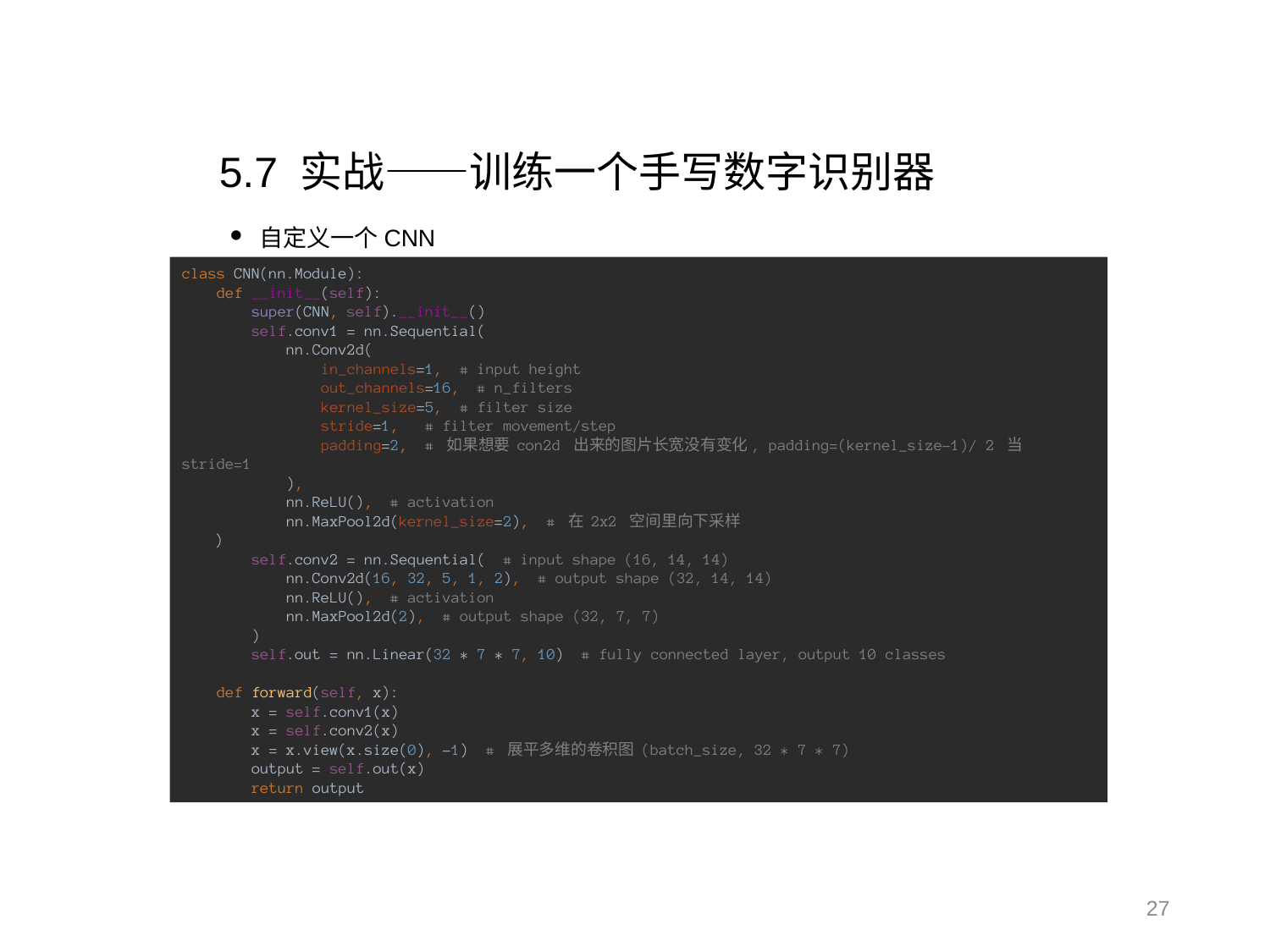

# 5.7 实战——训练一个手写数字识别器
自定义一个CNN
class CNN(nn.Module):
    def __init__(self):
        super(CNN, self).__init__()
        self.conv1 = nn.Sequential(
            nn.Conv2d(
                in_channels=1,  # input height
                out_channels=16,  # n_filters
                kernel_size=5,  # filter size
                stride=1,   # filter movement/step
                padding=2,  # 如果想要 con2d 出来的图片长宽没有变化, padding=(kernel_size-1)/ 2 当 stride=1
            ),
            nn.ReLU(),  # activation
            nn.MaxPool2d(kernel_size=2),  # 在 2x2 空间里向下采样
        )
        self.conv2 = nn.Sequential(  # input shape (16, 14, 14)
            nn.Conv2d(16, 32, 5, 1, 2),  # output shape (32, 14, 14)
            nn.ReLU(),  # activation
            nn.MaxPool2d(2),  # output shape (32, 7, 7)
        )
        self.out = nn.Linear(32 * 7 * 7, 10)  # fully connected layer, output 10 classes
    def forward(self, x):
        x = self.conv1(x)
        x = self.conv2(x)
        x = x.view(x.size(0), -1)  # 展平多维的卷积图 (batch_size, 32 * 7 * 7)
        output = self.out(x)
        return output
27